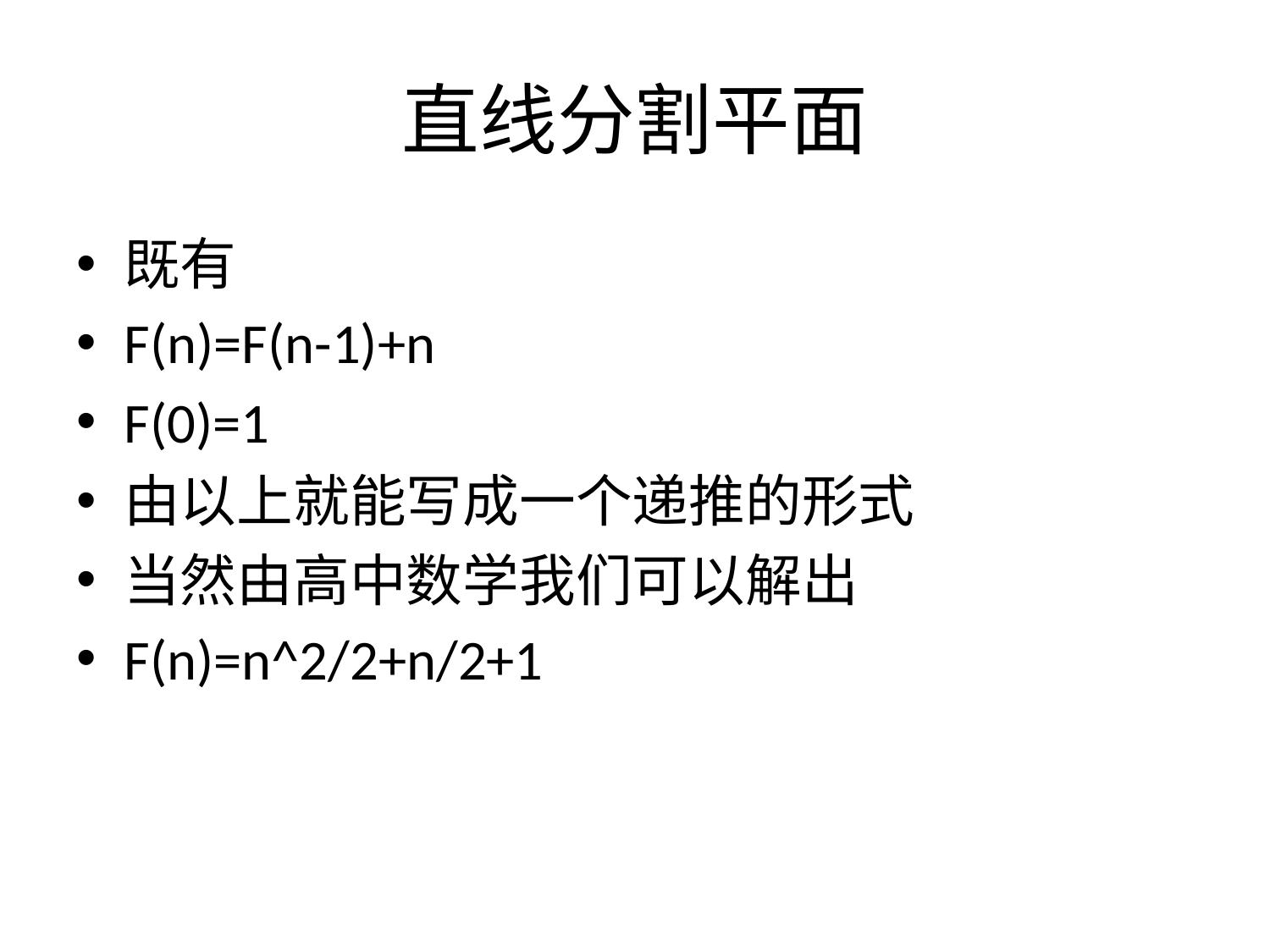

# 直线分割平面
既有
F(n)=F(n-1)+n
F(0)=1
由以上就能写成一个递推的形式
当然由高中数学我们可以解出
F(n)=n^2/2+n/2+1